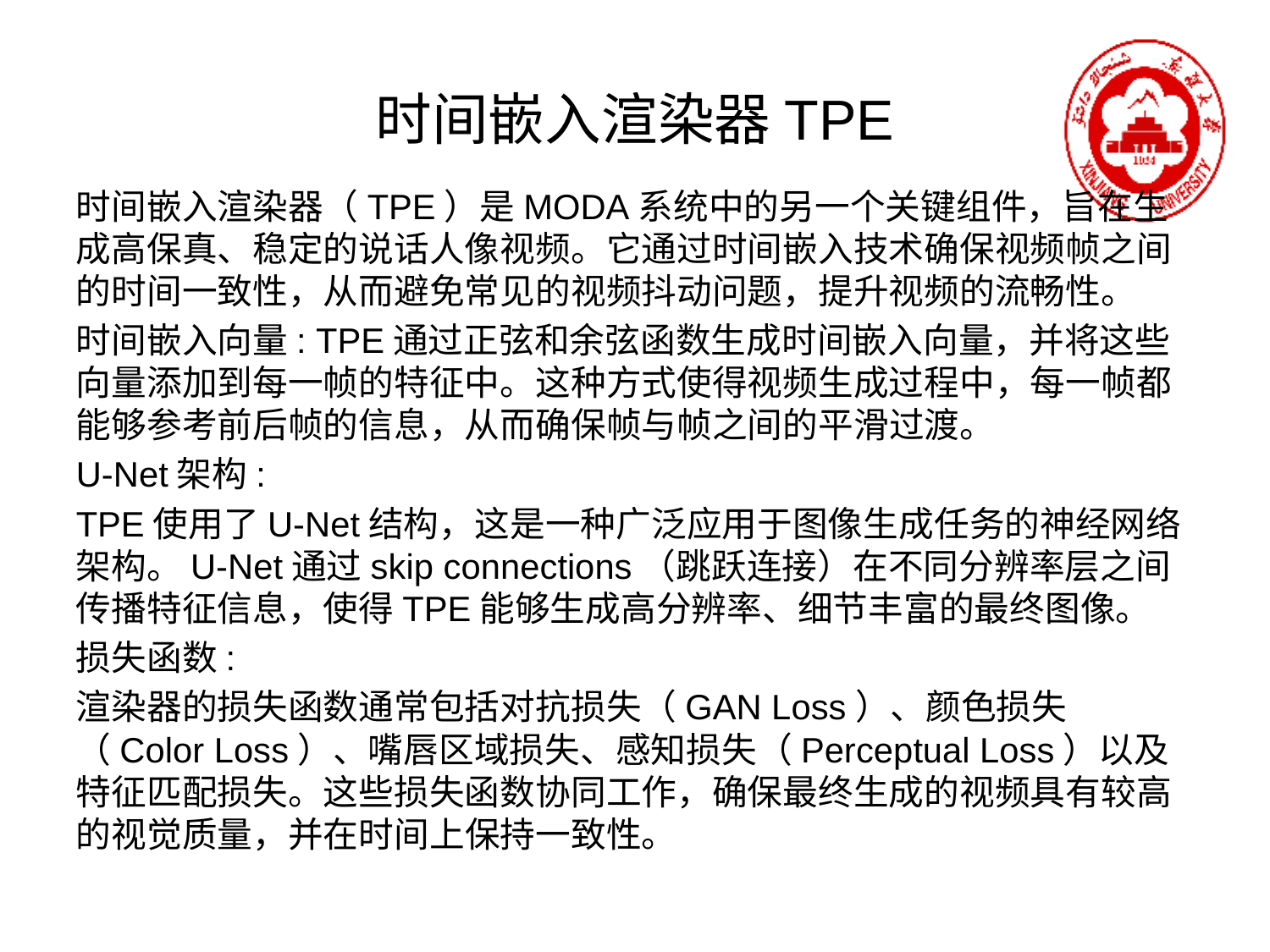

# 时间嵌入渲染器TPE
时间嵌入渲染器（TPE）是MODA系统中的另一个关键组件，旨在生成高保真、稳定的说话人像视频。它通过时间嵌入技术确保视频帧之间的时间一致性，从而避免常见的视频抖动问题，提升视频的流畅性。
时间嵌入向量: TPE通过正弦和余弦函数生成时间嵌入向量，并将这些向量添加到每一帧的特征中。这种方式使得视频生成过程中，每一帧都能够参考前后帧的信息，从而确保帧与帧之间的平滑过渡。
U-Net架构:
TPE使用了U-Net结构，这是一种广泛应用于图像生成任务的神经网络架构。U-Net通过skip connections（跳跃连接）在不同分辨率层之间传播特征信息，使得TPE能够生成高分辨率、细节丰富的最终图像。
损失函数:
渲染器的损失函数通常包括对抗损失（GAN Loss）、颜色损失（Color Loss）、嘴唇区域损失、感知损失（Perceptual Loss）以及特征匹配损失。这些损失函数协同工作，确保最终生成的视频具有较高的视觉质量，并在时间上保持一致性。